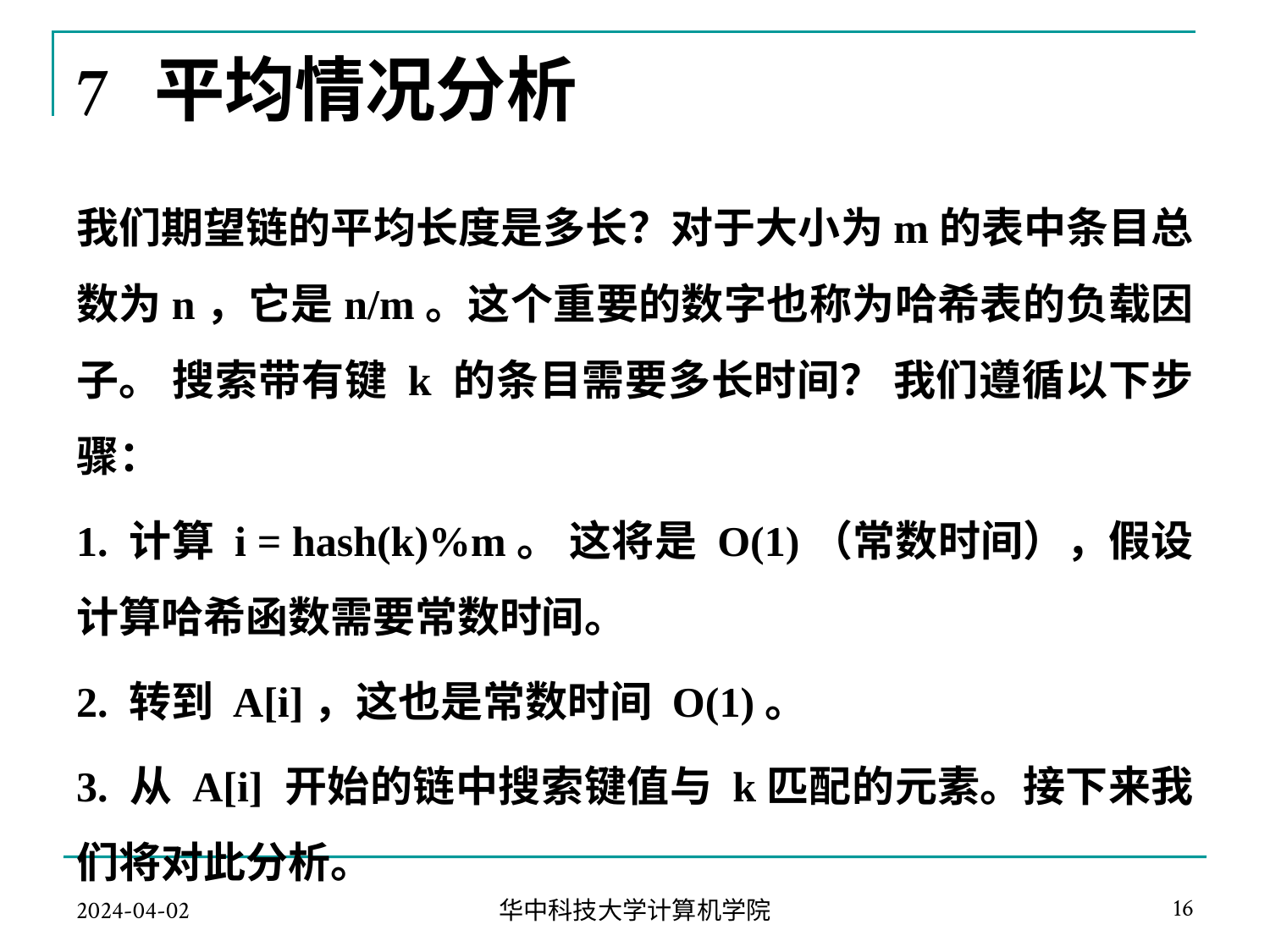

# 7  平均情况分析
我们期望链的平均长度是多长？对于大小为m的表中条目总数为n，它是n/m。这个重要的数字也称为哈希表的负载因子。 搜索带有键 k 的条目需要多长时间？ 我们遵循以下步骤：
1. 计算 i = hash(k)%m。 这将是 O(1)（常数时间），假设计算哈希函数需要常数时间。
2. 转到 A[i]，这也是常数时间 O(1)。
3. 从 A[i] 开始的链中搜索键值与 k匹配的元素。接下来我们将对此分析。
2024-04-02
16
华中科技大学计算机学院